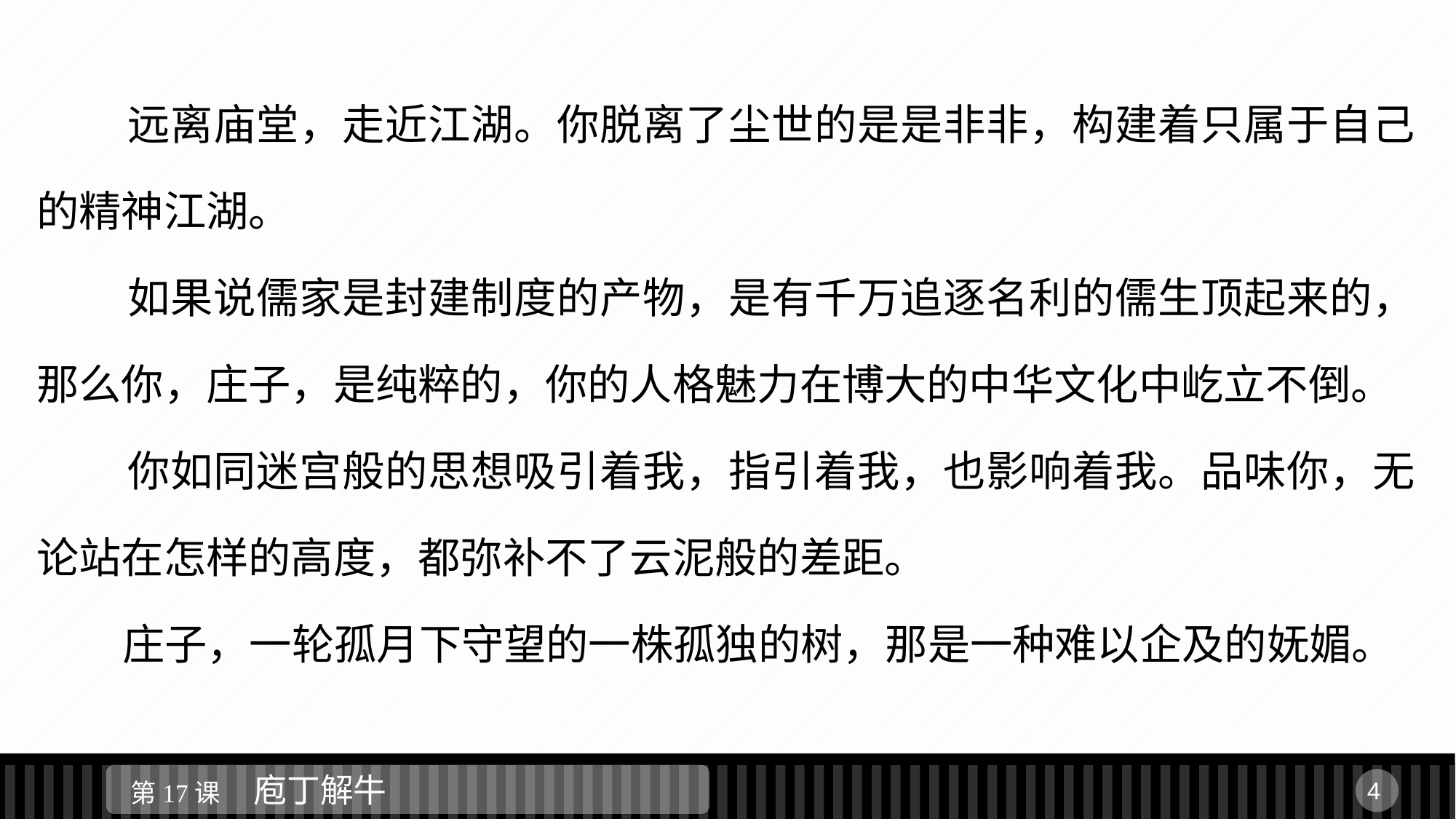

远离庙堂，走近江湖。你脱离了尘世的是是非非，构建着只属于自己的精神江湖。
        如果说儒家是封建制度的产物，是有千万追逐名利的儒生顶起来的，那么你，庄子，是纯粹的，你的人格魅力在博大的中华文化中屹立不倒。
        你如同迷宫般的思想吸引着我，指引着我，也影响着我。品味你，无论站在怎样的高度，都弥补不了云泥般的差距。
        庄子，一轮孤月下守望的一株孤独的树，那是一种难以企及的妩媚。